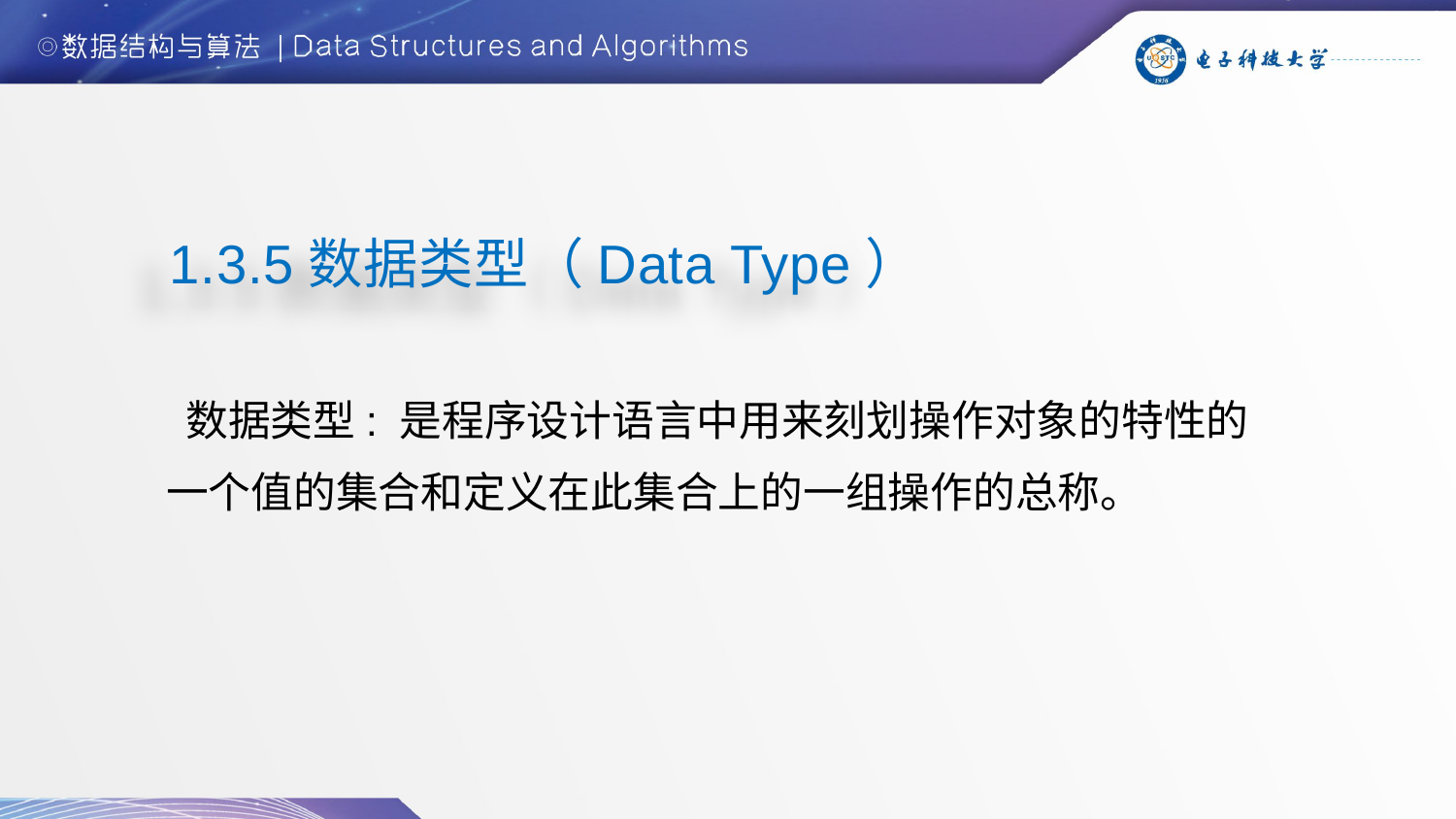

# 1.3.5数据类型（Data Type）
 数据类型: 是程序设计语言中用来刻划操作对象的特性的一个值的集合和定义在此集合上的一组操作的总称。